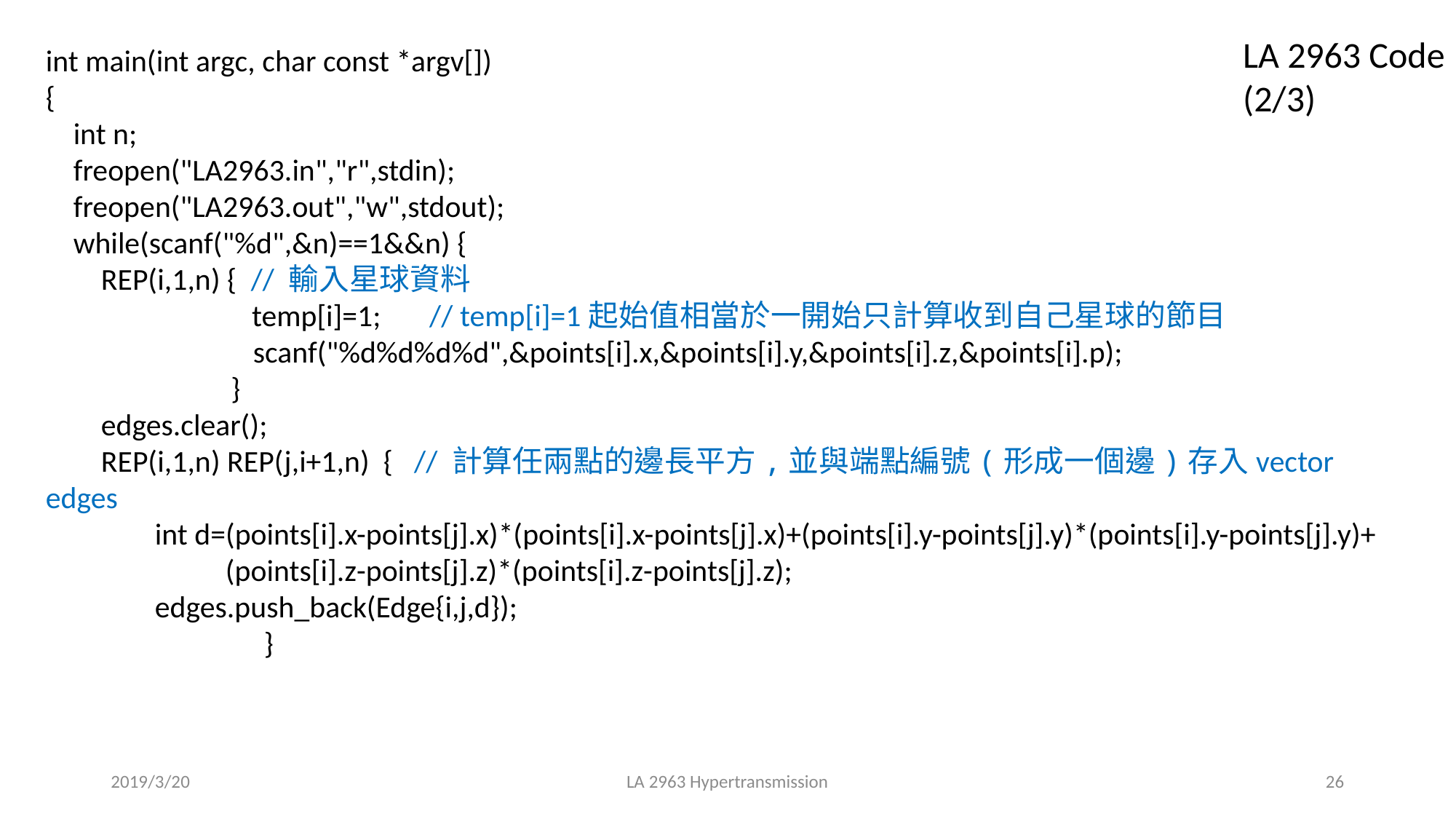

LA 2963 Code (2/3)
int main(int argc, char const *argv[])
{
    int n;
    freopen("LA2963.in","r",stdin);
    freopen("LA2963.out","w",stdout);
    while(scanf("%d",&n)==1&&n) {
        REP(i,1,n) {  // 輸入星球資料
	              temp[i]=1;       // temp[i]=1起始值相當於一開始只計算收到自己星球的節目
                              scanf("%d%d%d%d",&points[i].x,&points[i].y,&points[i].z,&points[i].p);
	           }
        edges.clear();
        REP(i,1,n) REP(j,i+1,n)  {   // 計算任兩點的邊長平方,並與端點編號(形成一個邊)存入vector edges
	int d=(points[i].x-points[j].x)*(points[i].x-points[j].x)+(points[i].y-points[j].y)*(points[i].y-points[j].y)+
                          (points[i].z-points[j].z)*(points[i].z-points[j].z);
	edges.push_back(Edge{i,j,d});
		}
2019/3/20
LA 2963 Hypertransmission
26